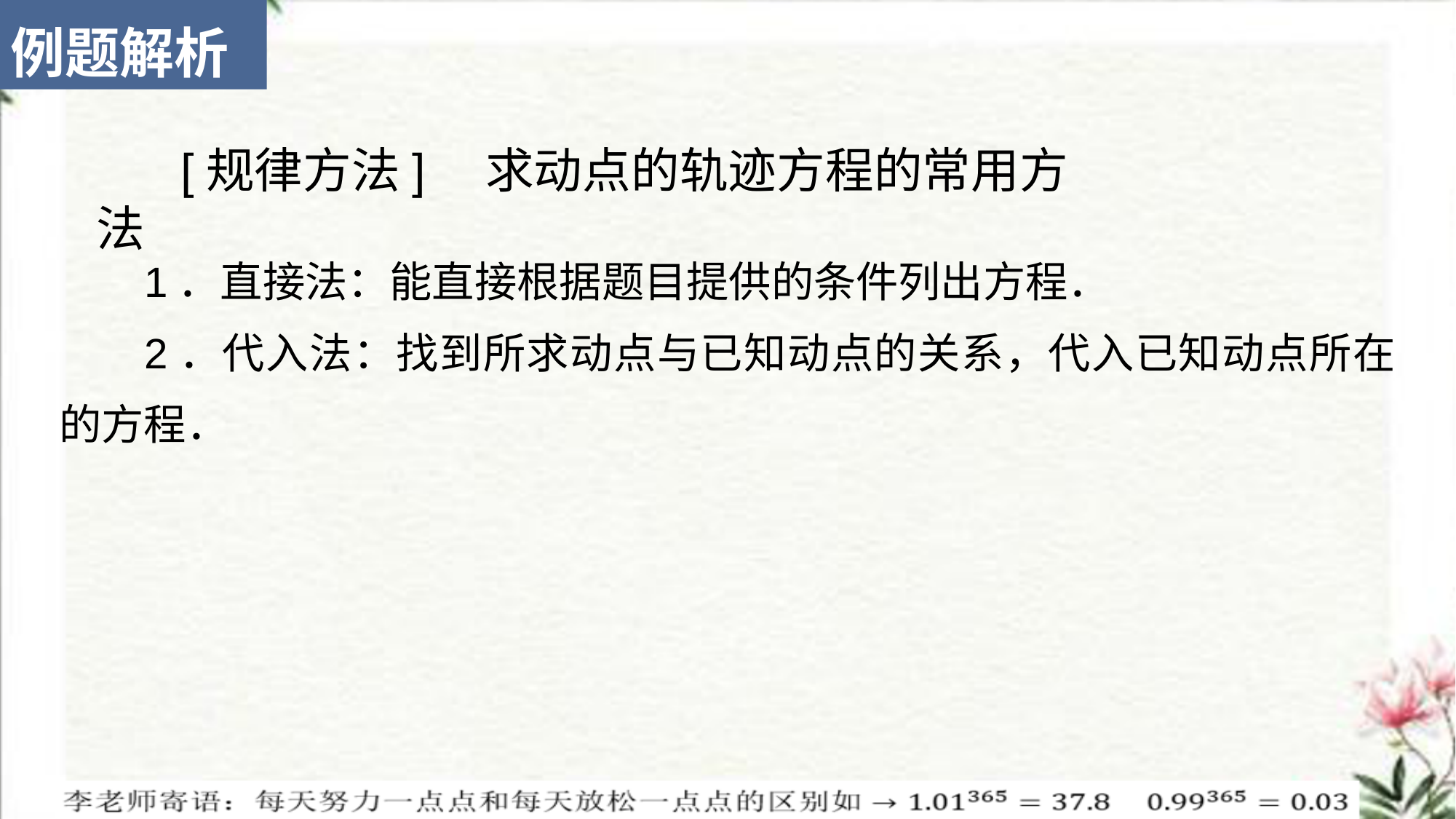

例题解析
[规律方法]　求动点的轨迹方程的常用方法
1．直接法：能直接根据题目提供的条件列出方程．
2．代入法：找到所求动点与已知动点的关系，代入已知动点所在的方程．